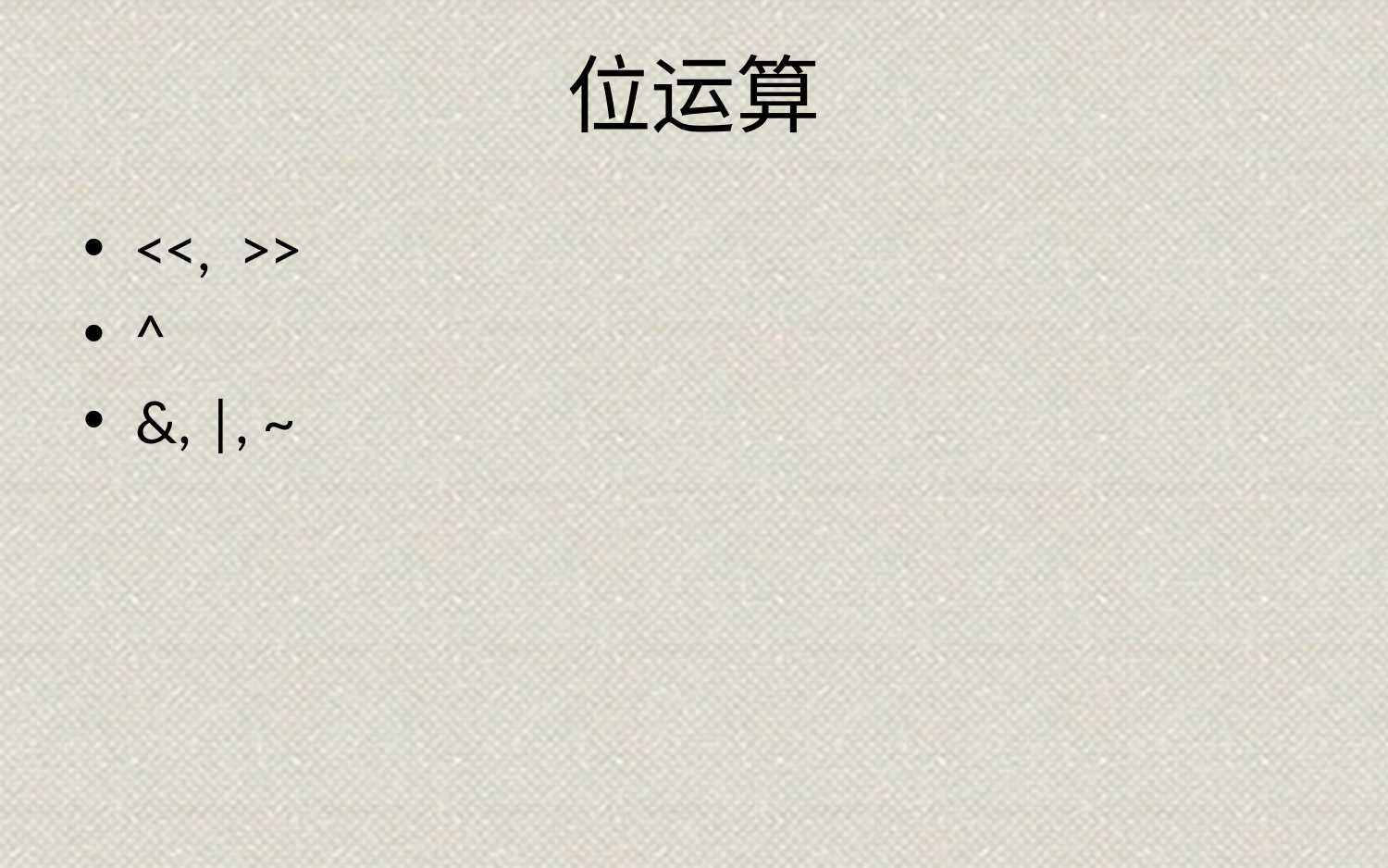

# 位运算
<<,  >>
^
&, |, ~